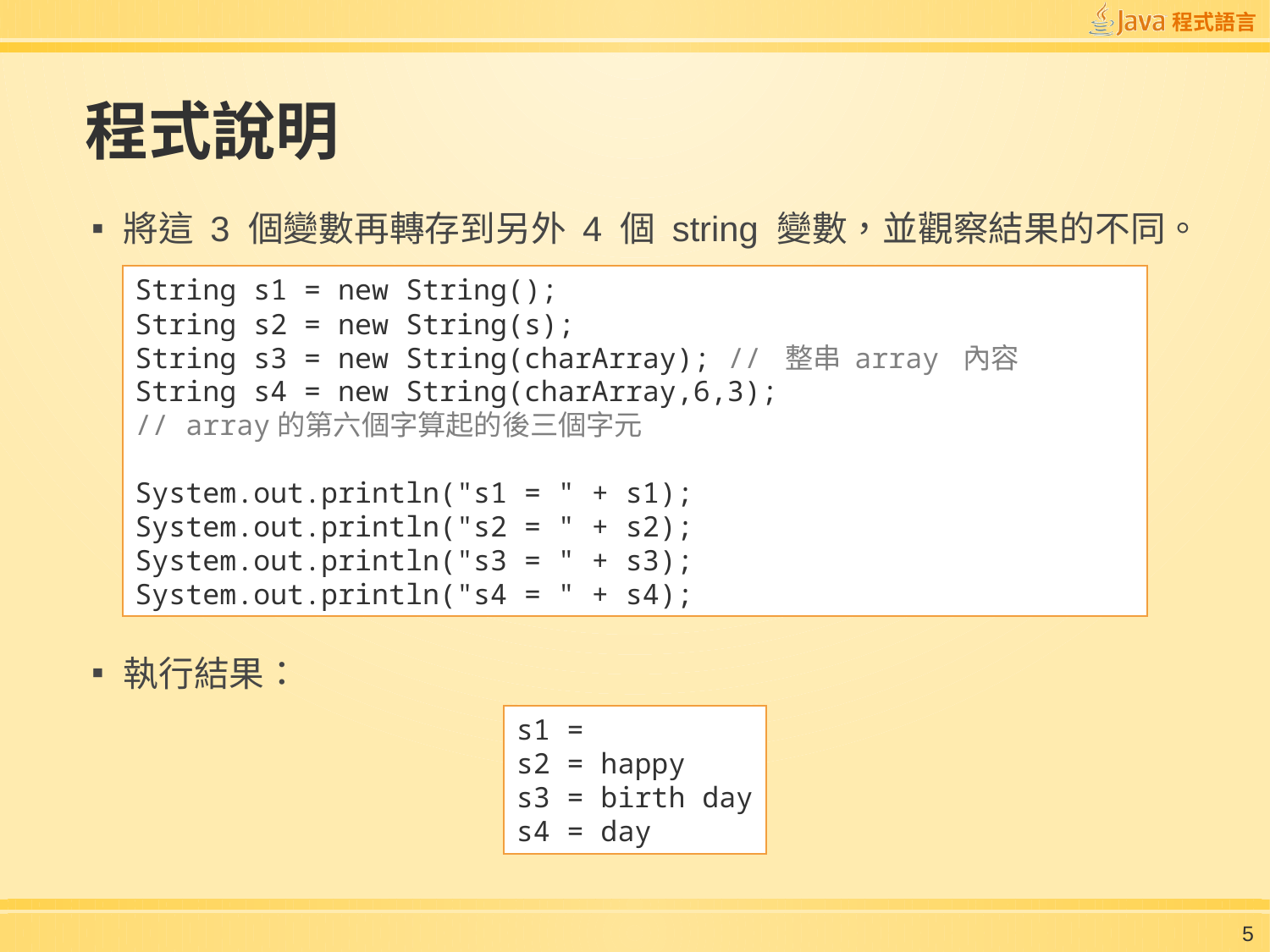

# 程式說明
將這 3 個變數再轉存到另外 4 個 string 變數，並觀察結果的不同。

執行結果：
String s1 = new String();
String s2 = new String(s);
String s3 = new String(charArray); // 整串 array 內容
String s4 = new String(charArray,6,3);
// array的第六個字算起的後三個字元

System.out.println("s1 = " + s1);
System.out.println("s2 = " + s2);
System.out.println("s3 = " + s3);
System.out.println("s4 = " + s4);
s1 =
s2 = happy
s3 = birth day
s4 = day
5